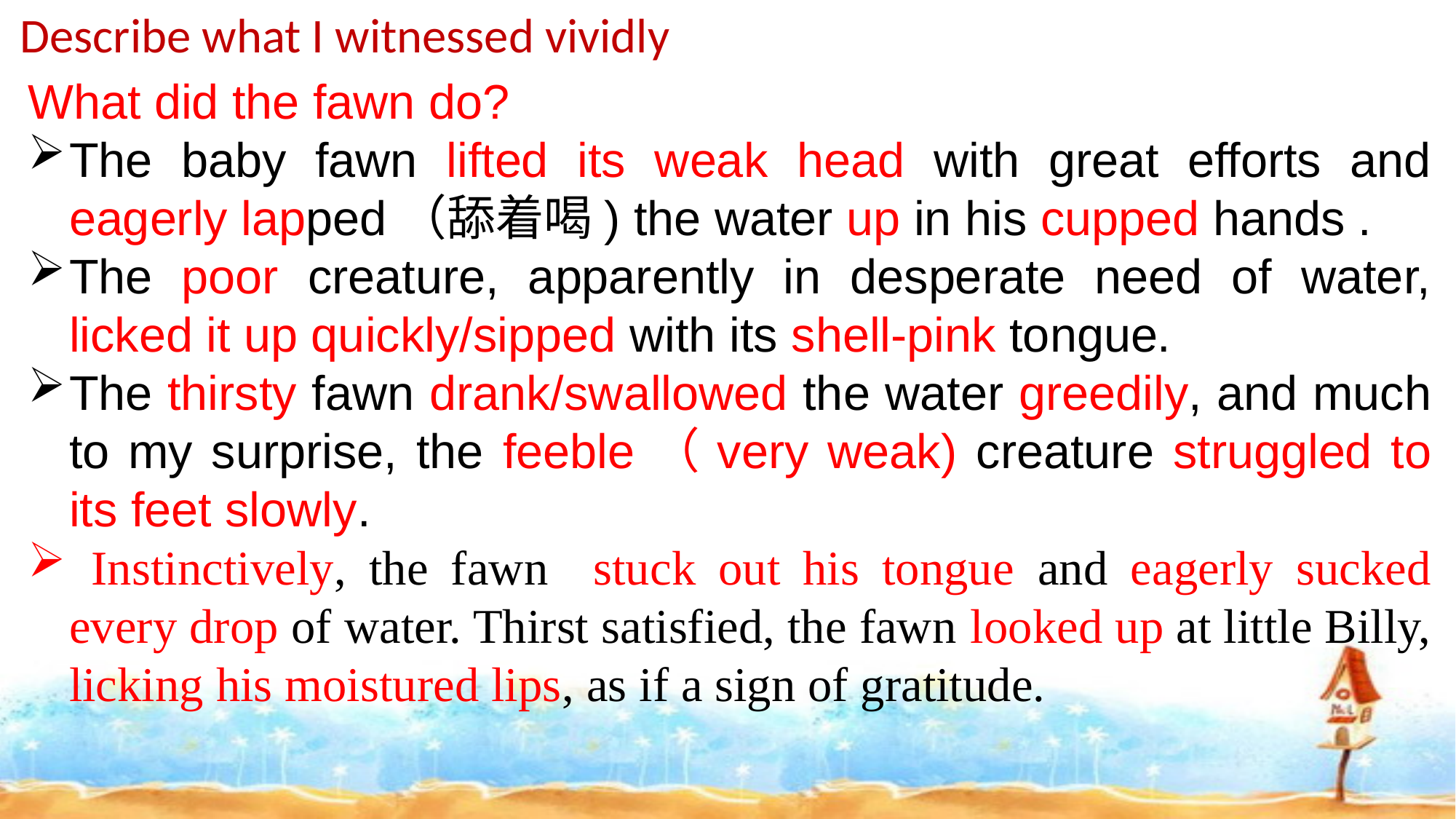

# Describe what I witnessed vividly
What did the fawn do?
The baby fawn lifted its weak head with great efforts and eagerly lapped（舔着喝) the water up in his cupped hands .
The poor creature, apparently in desperate need of water, licked it up quickly/sipped with its shell-pink tongue.
The thirsty fawn drank/swallowed the water greedily, and much to my surprise, the feeble（very weak) creature struggled to its feet slowly.
 Instinctively, the fawn  stuck out his tongue and eagerly sucked every drop of water. Thirst satisfied, the fawn looked up at little Billy, licking his moistured lips, as if a sign of gratitude.